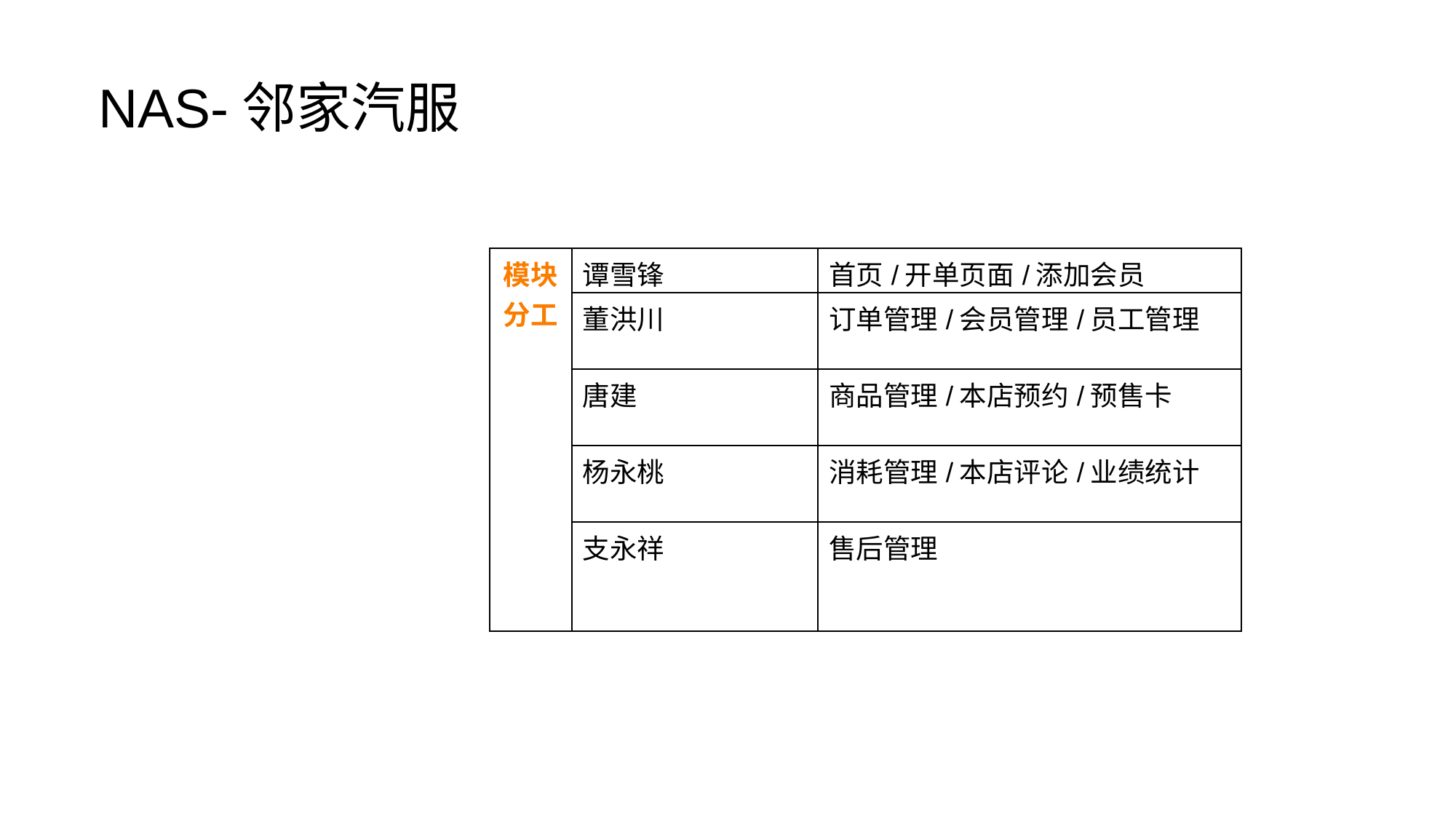

NAS-邻家汽服
| 模块分工 | 谭雪锋 | 首页/开单页面/添加会员 |
| --- | --- | --- |
|  | 董洪川 | 订单管理/会员管理/员工管理 |
|  | 唐建 | 商品管理/本店预约/预售卡 |
|  | 杨永桃 | 消耗管理/本店评论/业绩统计 |
|  | 支永祥 | 售后管理 |